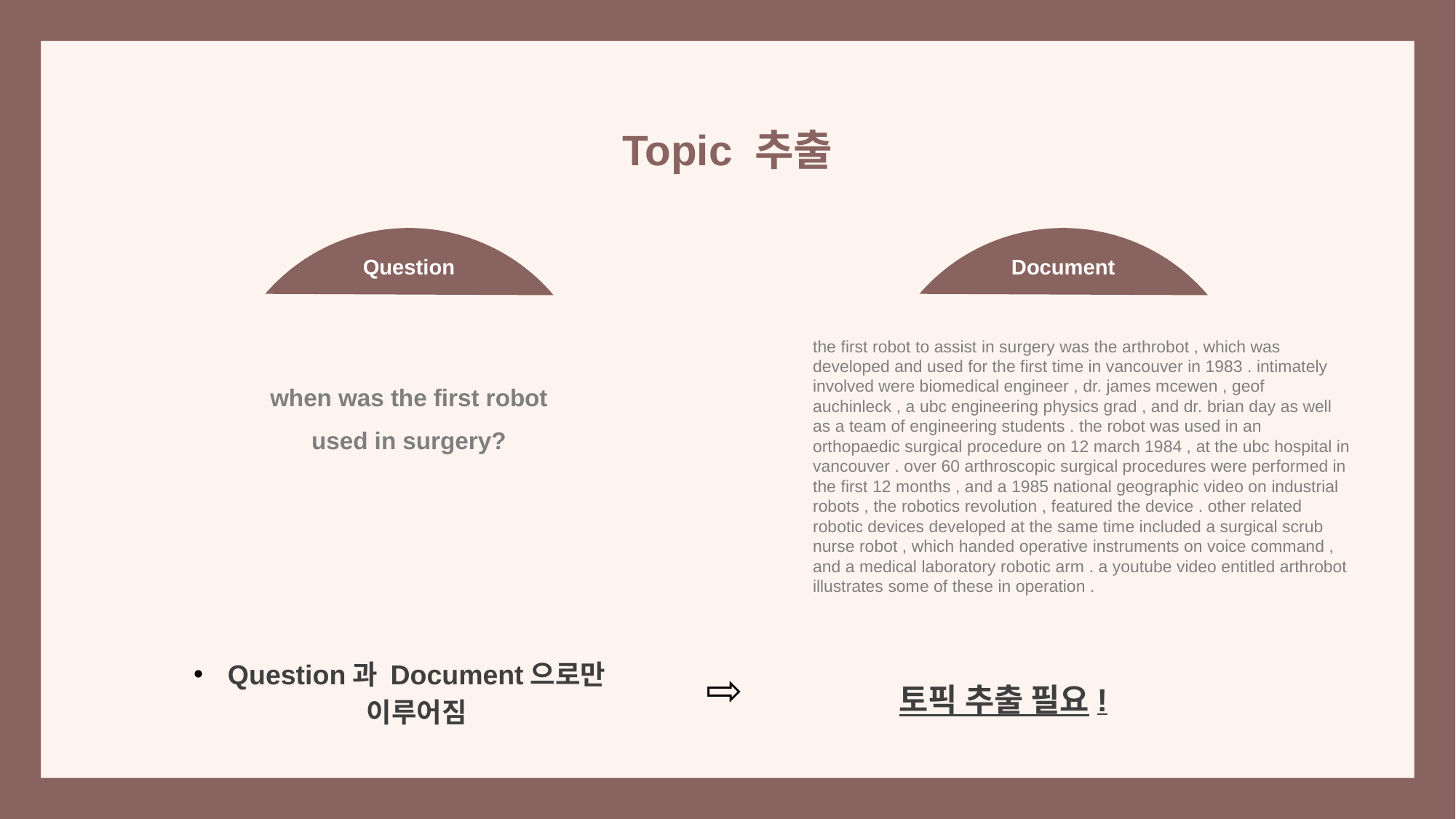

Topic 추출

Question

Document
the first robot to assist in surgery was the arthrobot , which was developed and used for the first time in vancouver in 1983 . intimately involved were biomedical engineer , dr. james mcewen , geof auchinleck , a ubc engineering physics grad , and dr. brian day as well as a team of engineering students . the robot was used in an orthopaedic surgical procedure on 12 march 1984 , at the ubc hospital in vancouver . over 60 arthroscopic surgical procedures were performed in the first 12 months , and a 1985 national geographic video on industrial robots , the robotics revolution , featured the device . other related robotic devices developed at the same time included a surgical scrub nurse robot , which handed operative instruments on voice command , and a medical laboratory robotic arm . a youtube video entitled arthrobot illustrates some of these in operation .
when was the first robot used in surgery?
Question과 Document으로만 이루어짐
⇨
토픽 추출 필요!